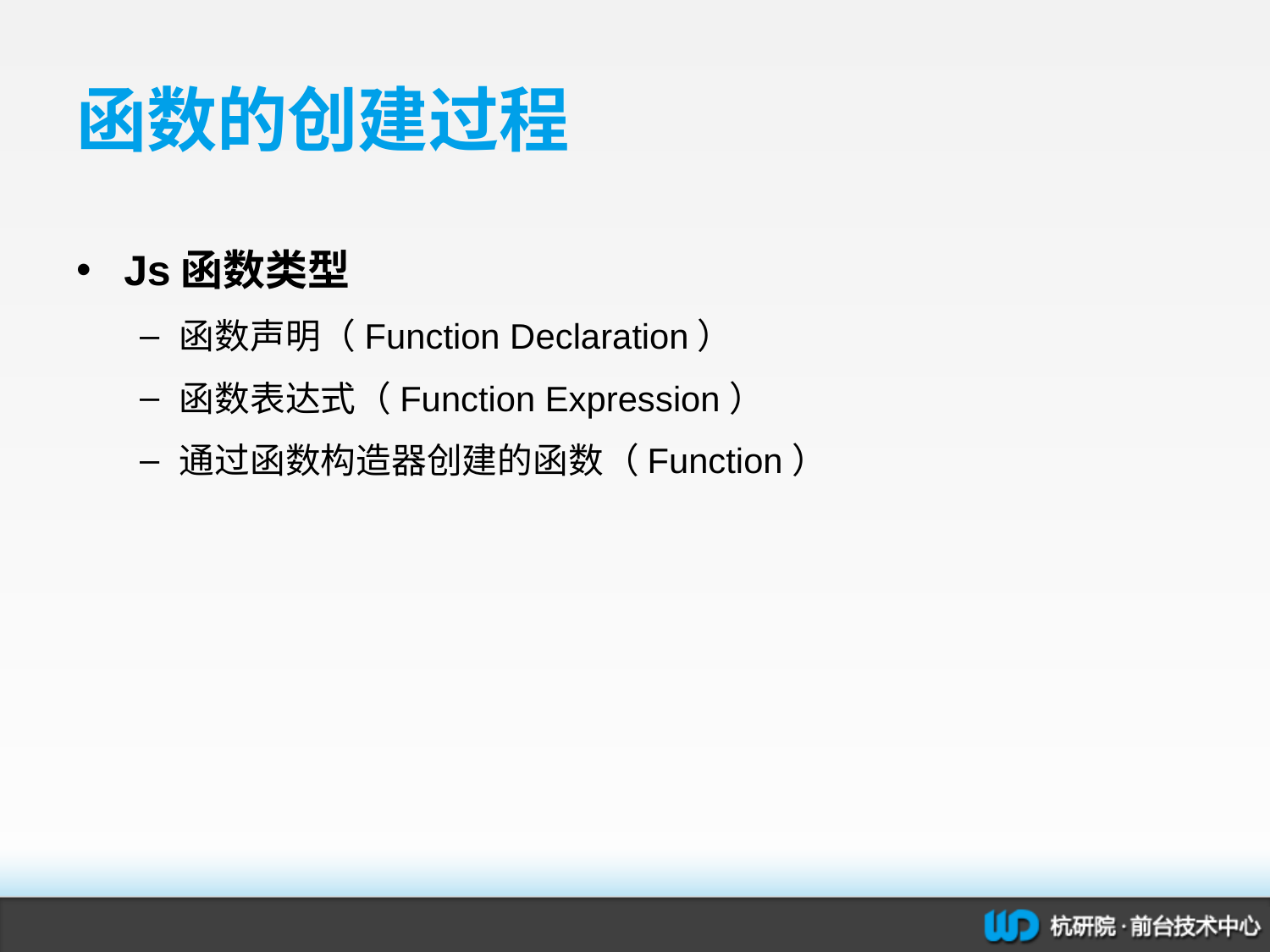

# 函数的创建过程
Js函数类型
函数声明（Function Declaration）
函数表达式（Function Expression）
通过函数构造器创建的函数（Function）